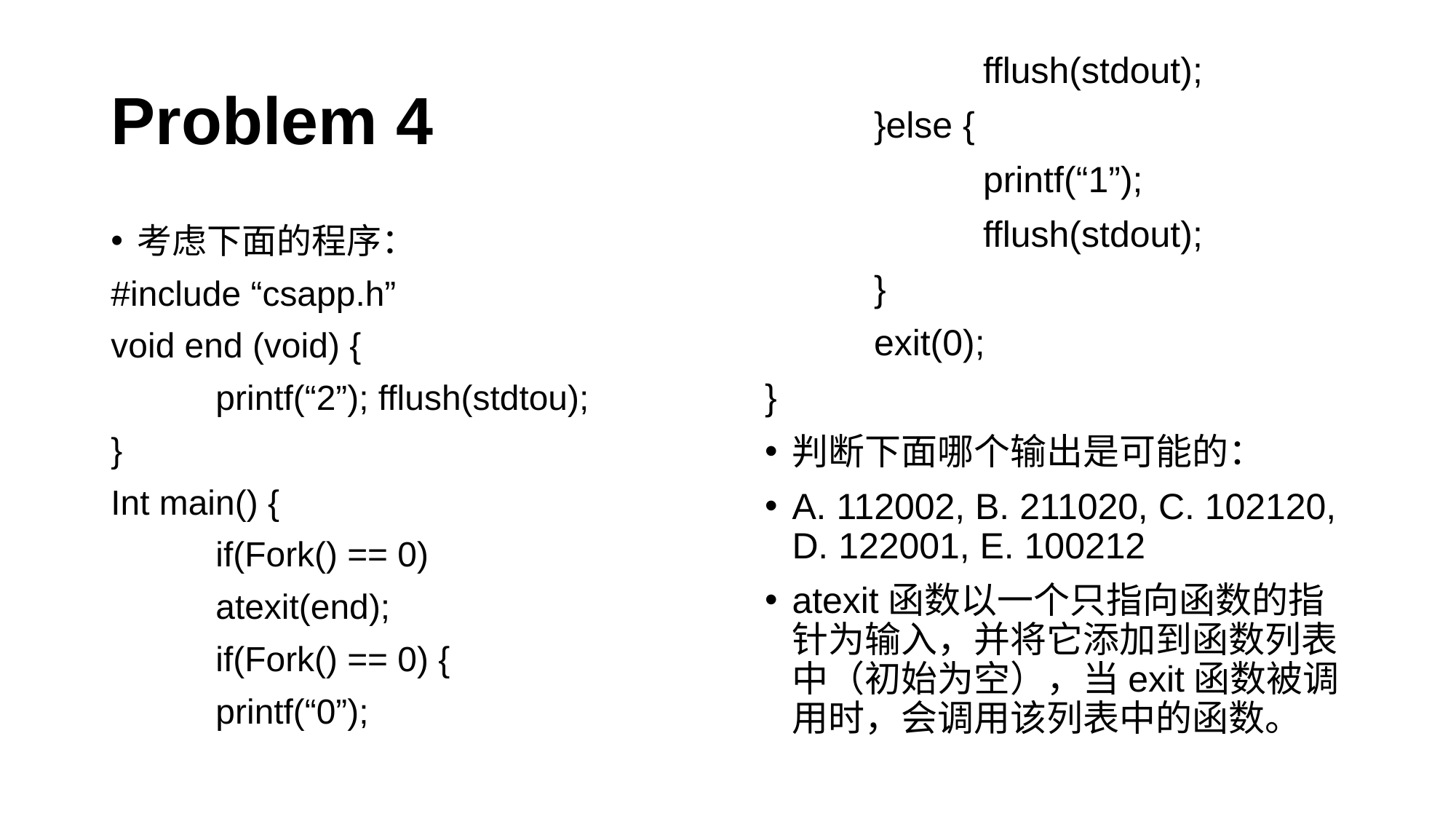

# Problem 4
		fflush(stdout);
	}else {
		printf(“1”);
		fflush(stdout);
	}
	exit(0);
}
判断下面哪个输出是可能的：
A. 112002, B. 211020, C. 102120, D. 122001, E. 100212
atexit函数以一个只指向函数的指针为输入，并将它添加到函数列表中（初始为空），当exit函数被调用时，会调用该列表中的函数。
考虑下面的程序：
#include “csapp.h”
void end (void) {
	printf(“2”); fflush(stdtou);
}
Int main() {
	if(Fork() == 0)
		atexit(end);
	if(Fork() == 0) {
		printf(“0”);